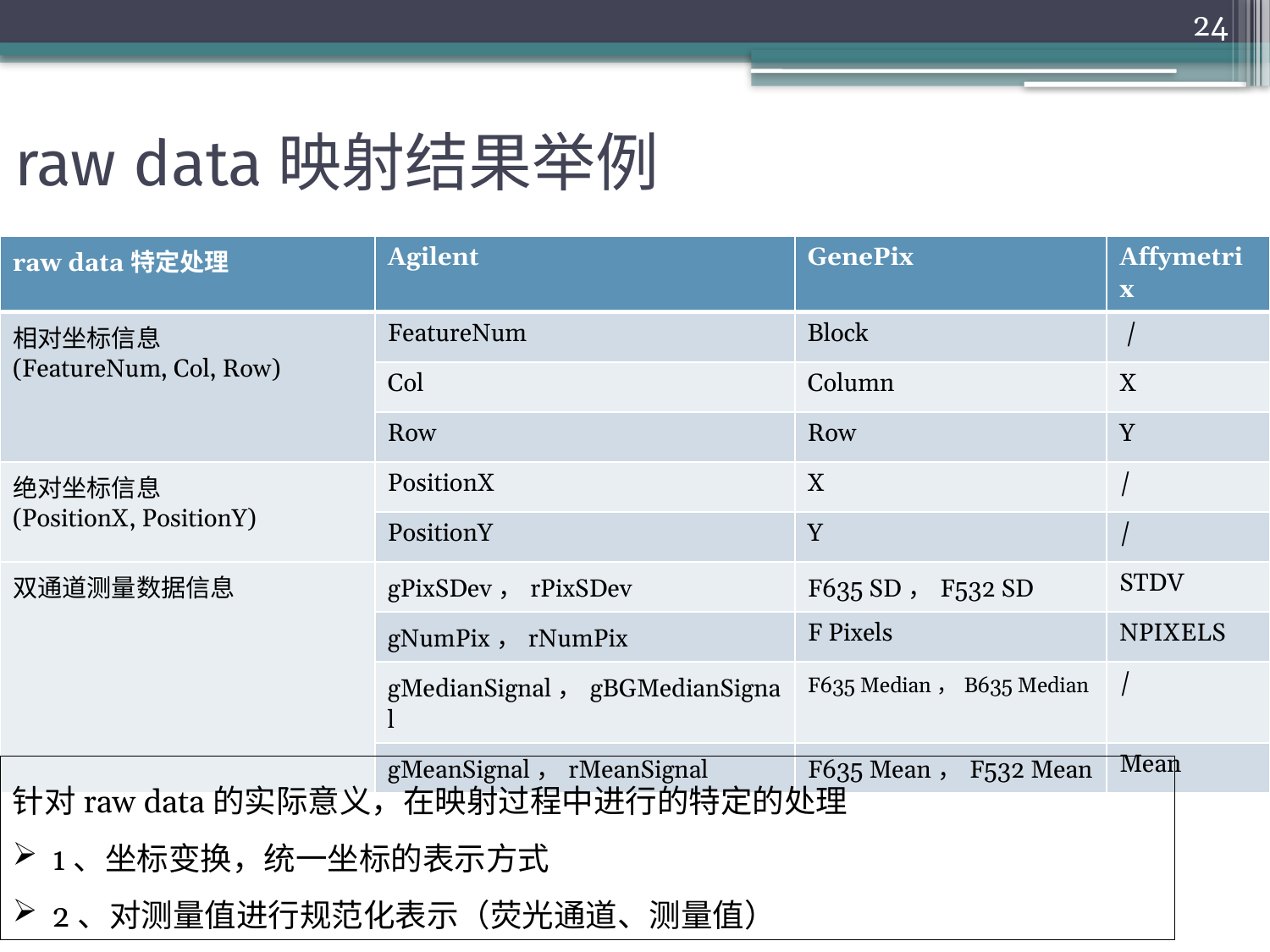

24
# raw data映射结果举例
| raw data特定处理 | Agilent | GenePix | Affymetrix |
| --- | --- | --- | --- |
| 相对坐标信息 (FeatureNum, Col, Row) | FeatureNum | Block | / |
|  | Col | Column | X |
|  | Row | Row | Y |
| 绝对坐标信息 (PositionX, PositionY) | PositionX | X | / |
|  | PositionY | Y | / |
| 双通道测量数据信息 | gPixSDev，rPixSDev | F635 SD，F532 SD | STDV |
|  | gNumPix，rNumPix | F Pixels | NPIXELS |
|  | gMedianSignal，gBGMedianSignal | F635 Median，B635 Median | / |
|  | gMeanSignal，rMeanSignal | F635 Mean，F532 Mean | Mean |
针对raw data的实际意义，在映射过程中进行的特定的处理
1、坐标变换，统一坐标的表示方式
2、对测量值进行规范化表示（荧光通道、测量值）